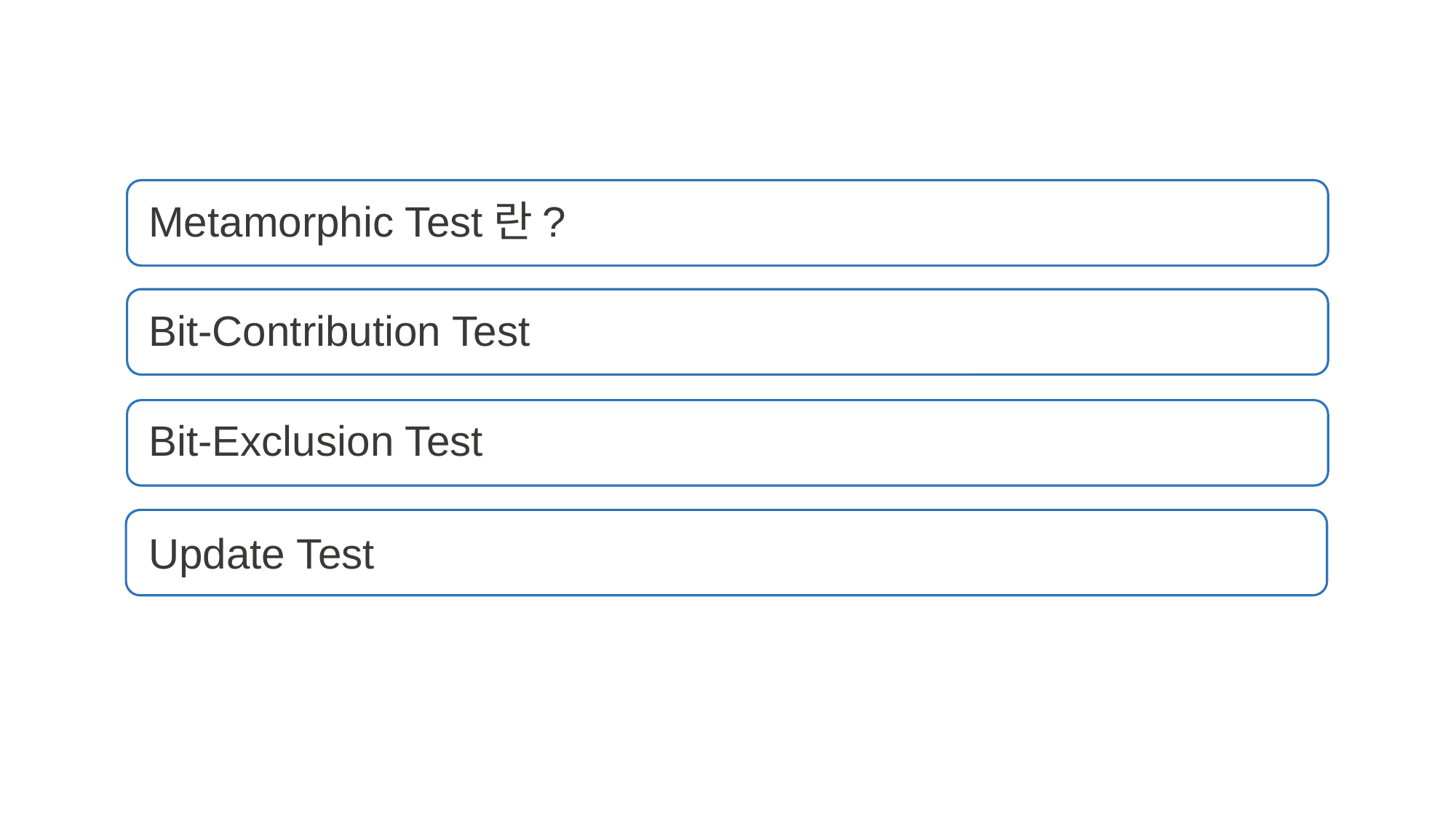

Metamorphic Test란?
 Bit-Contribution Test
 Bit-Exclusion Test
 Update Test